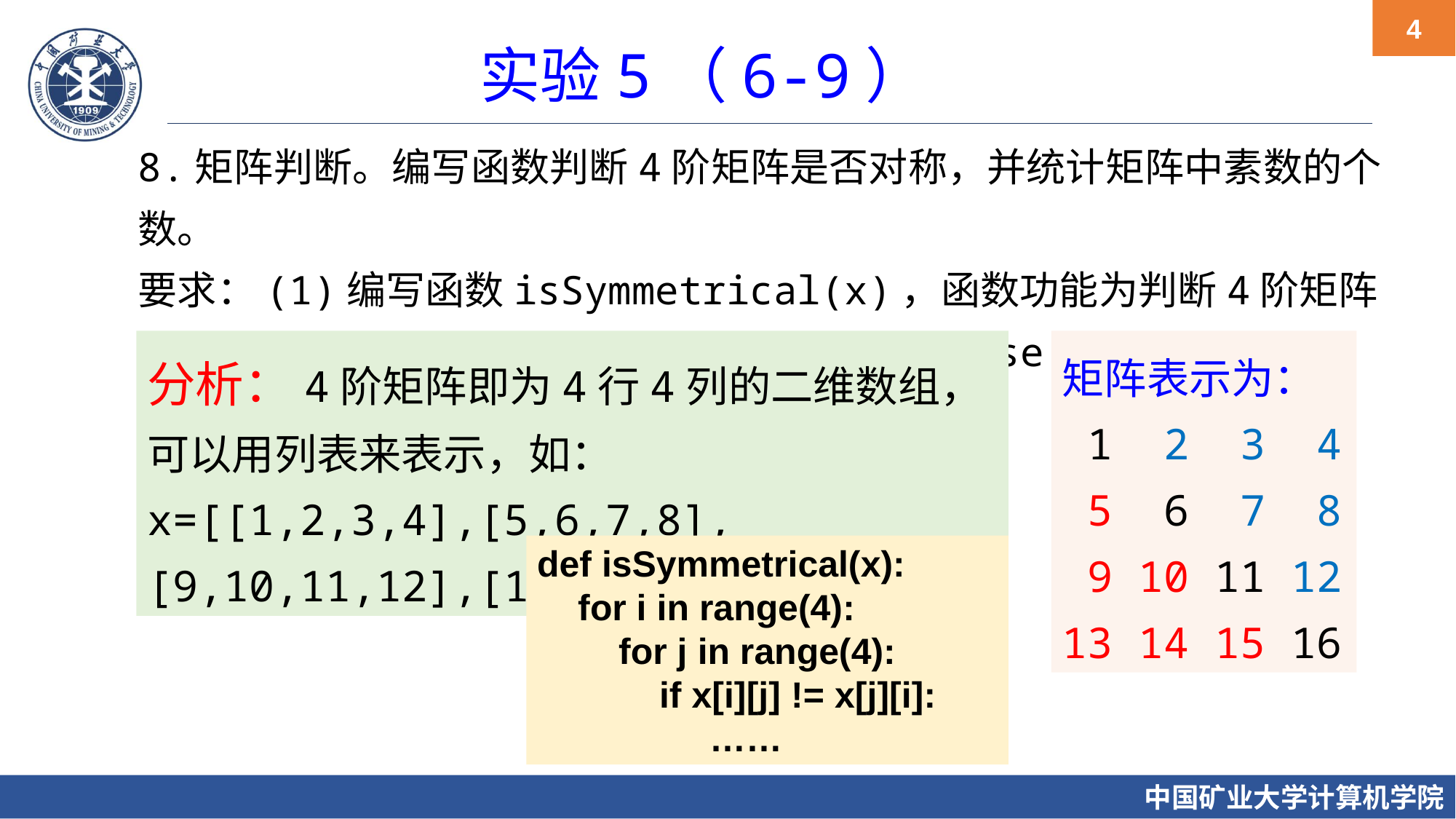

实验5（6-9）
8.矩阵判断。编写函数判断4阶矩阵是否对称，并统计矩阵中素数的个数。
要求：(1)编写函数isSymmetrical(x)，函数功能为判断4阶矩阵x是否对称。如果是则返回True，否则返回False。
分析：4阶矩阵即为4行4列的二维数组，可以用列表来表示，如：
x=[[1,2,3,4],[5,6,7,8],[9,10,11,12],[13,14,15,16]]
矩阵表示为：
 1  2  3  4
 5  6  7  8
 9 10 11 12
13 14 15 16
def isSymmetrical(x):
    for i in range(4):
        for j in range(4):
            if x[i][j] != x[j][i]:
                 ……